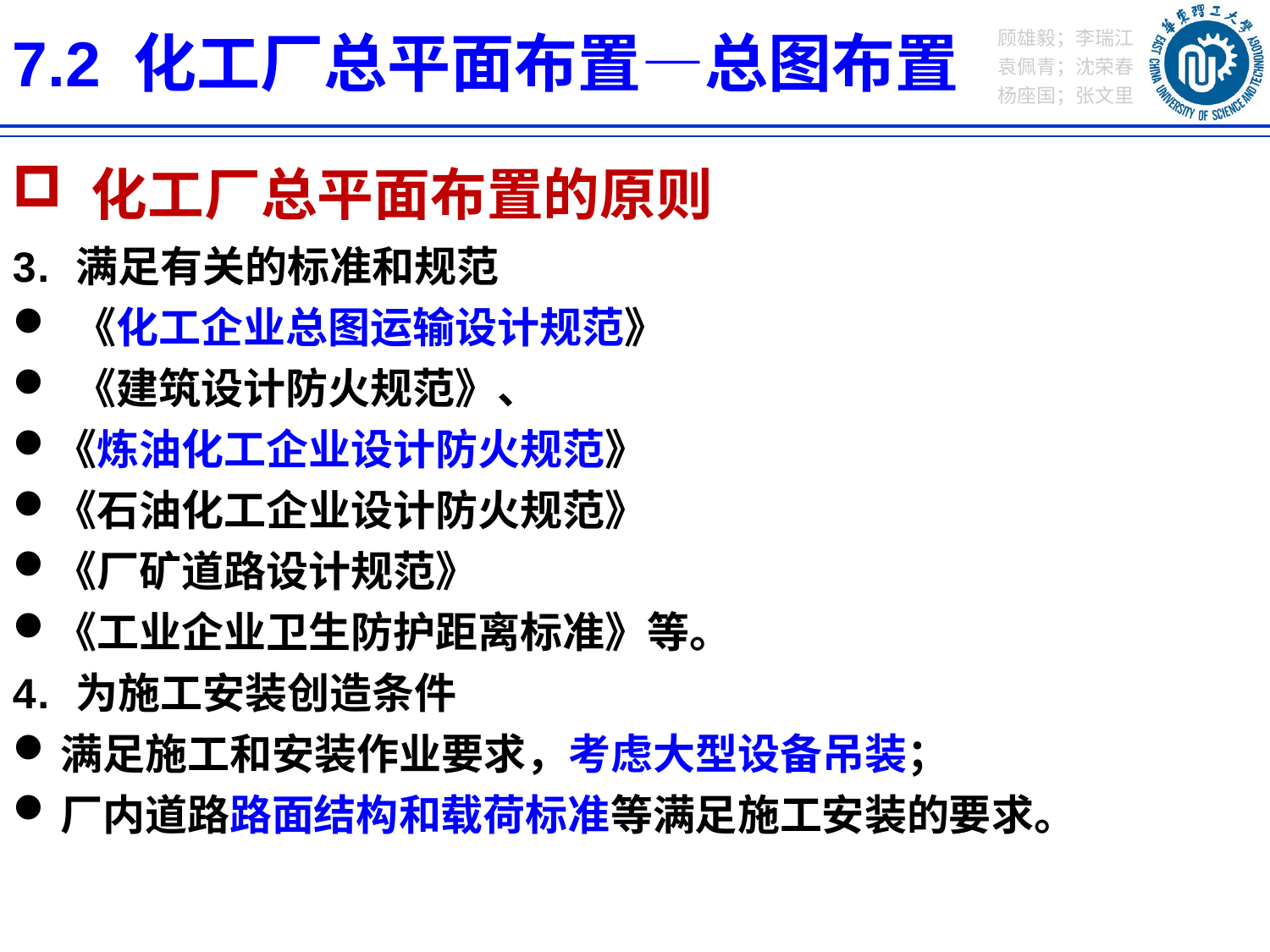

7.2 化工厂总平面布置—总图布置
 化工厂总平面布置的原则
满足有关的标准和规范
《化工企业总图运输设计规范》
《建筑设计防火规范》、
《炼油化工企业设计防火规范》
《石油化工企业设计防火规范》
《厂矿道路设计规范》
《工业企业卫生防护距离标准》等。
为施工安装创造条件
满足施工和安装作业要求，考虑大型设备吊装；
厂内道路路面结构和载荷标准等满足施工安装的要求。